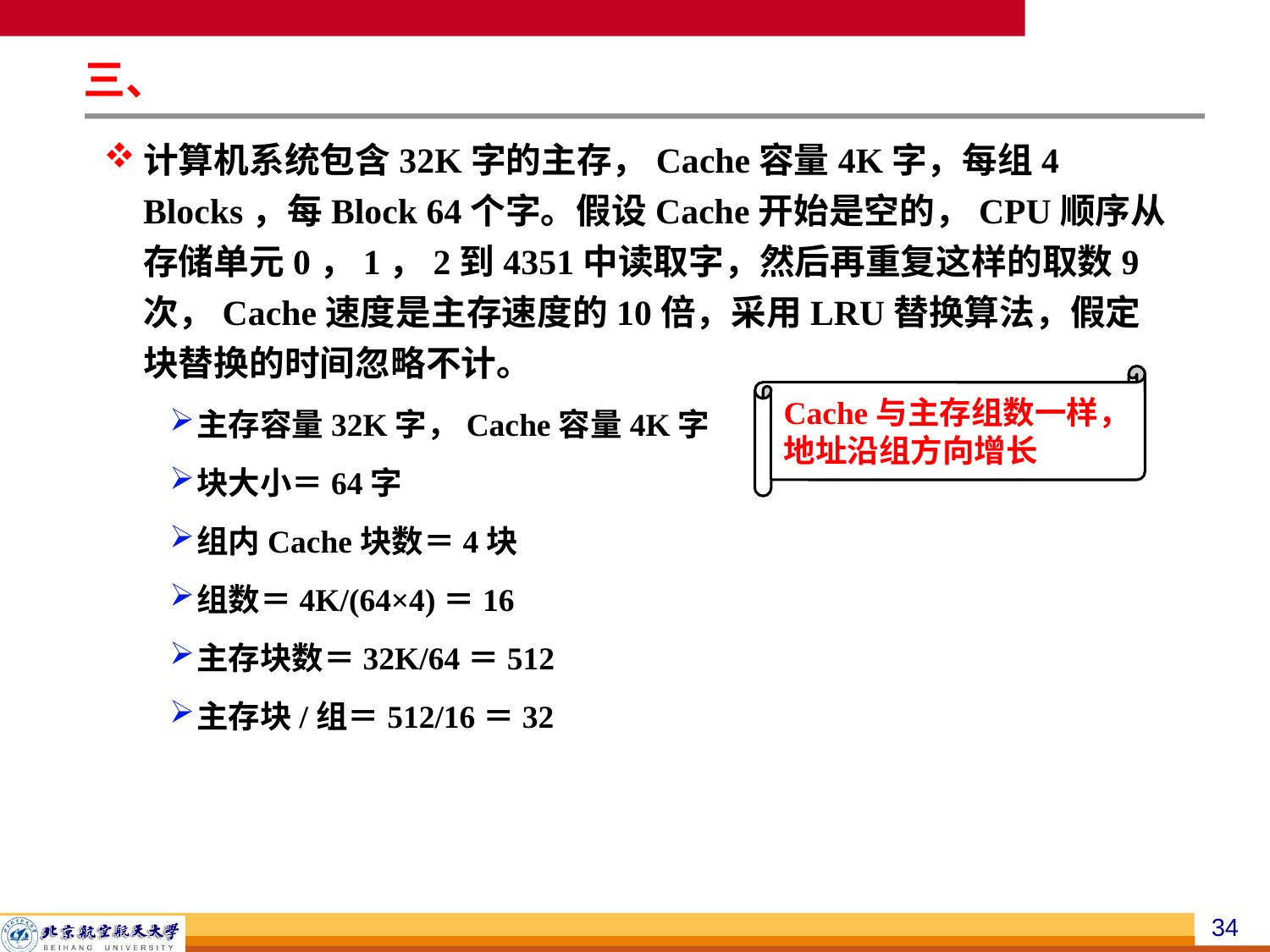

三、
计算机系统包含32K字的主存，Cache容量4K字，每组4 Blocks，每Block 64个字。假设Cache开始是空的，CPU顺序从存储单元0，1，2到4351中读取字，然后再重复这样的取数9次，Cache速度是主存速度的10倍，采用LRU替换算法，假定块替换的时间忽略不计。
主存容量32K字，Cache容量4K字
块大小＝64字
组内Cache块数＝4块
组数＝4K/(64×4)＝16
主存块数＝32K/64＝512
主存块/组＝512/16＝32
Cache与主存组数一样，地址沿组方向增长